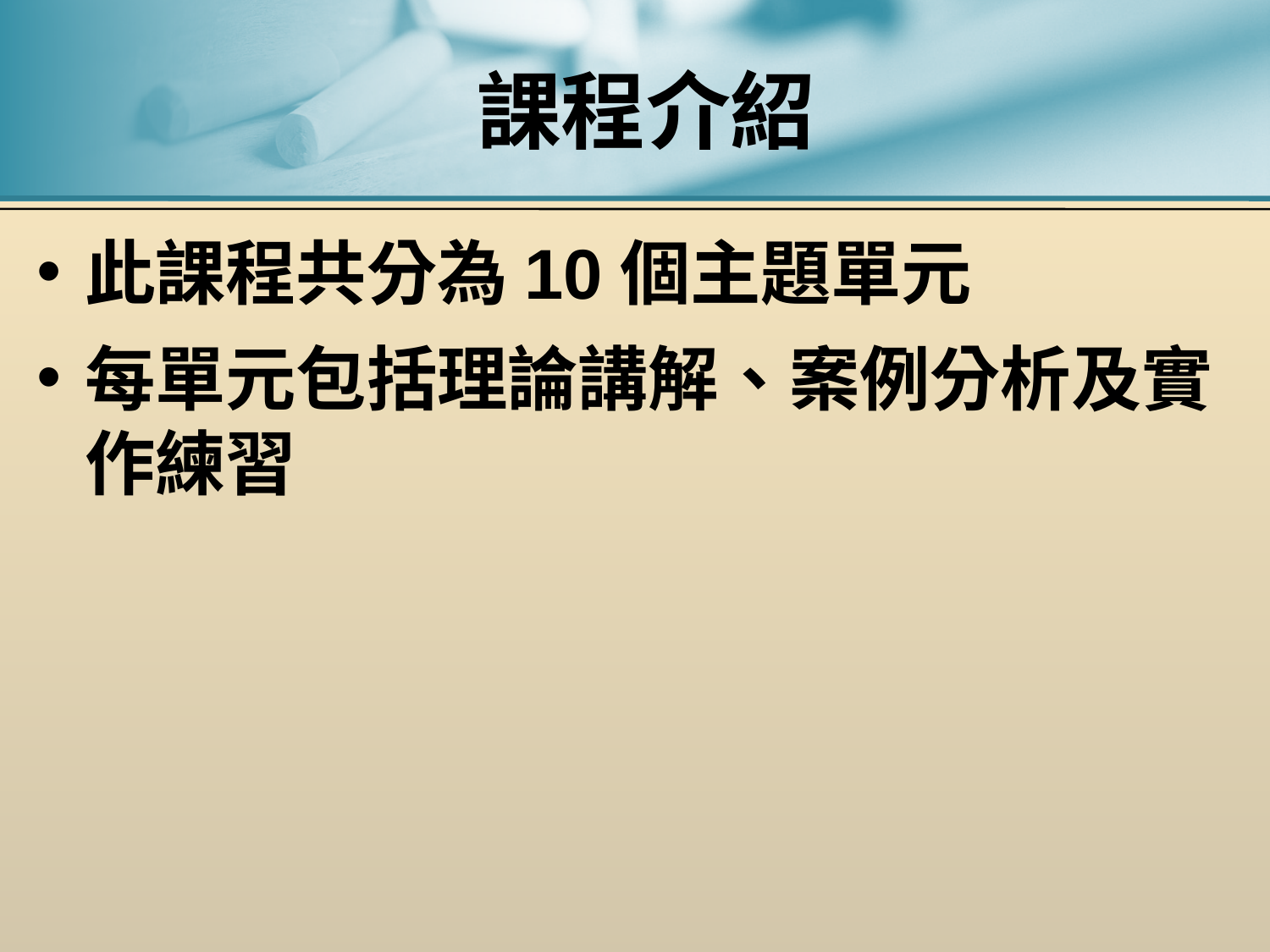

# 課程介紹
此課程共分為10個主題單元
每單元包括理論講解、案例分析及實作練習